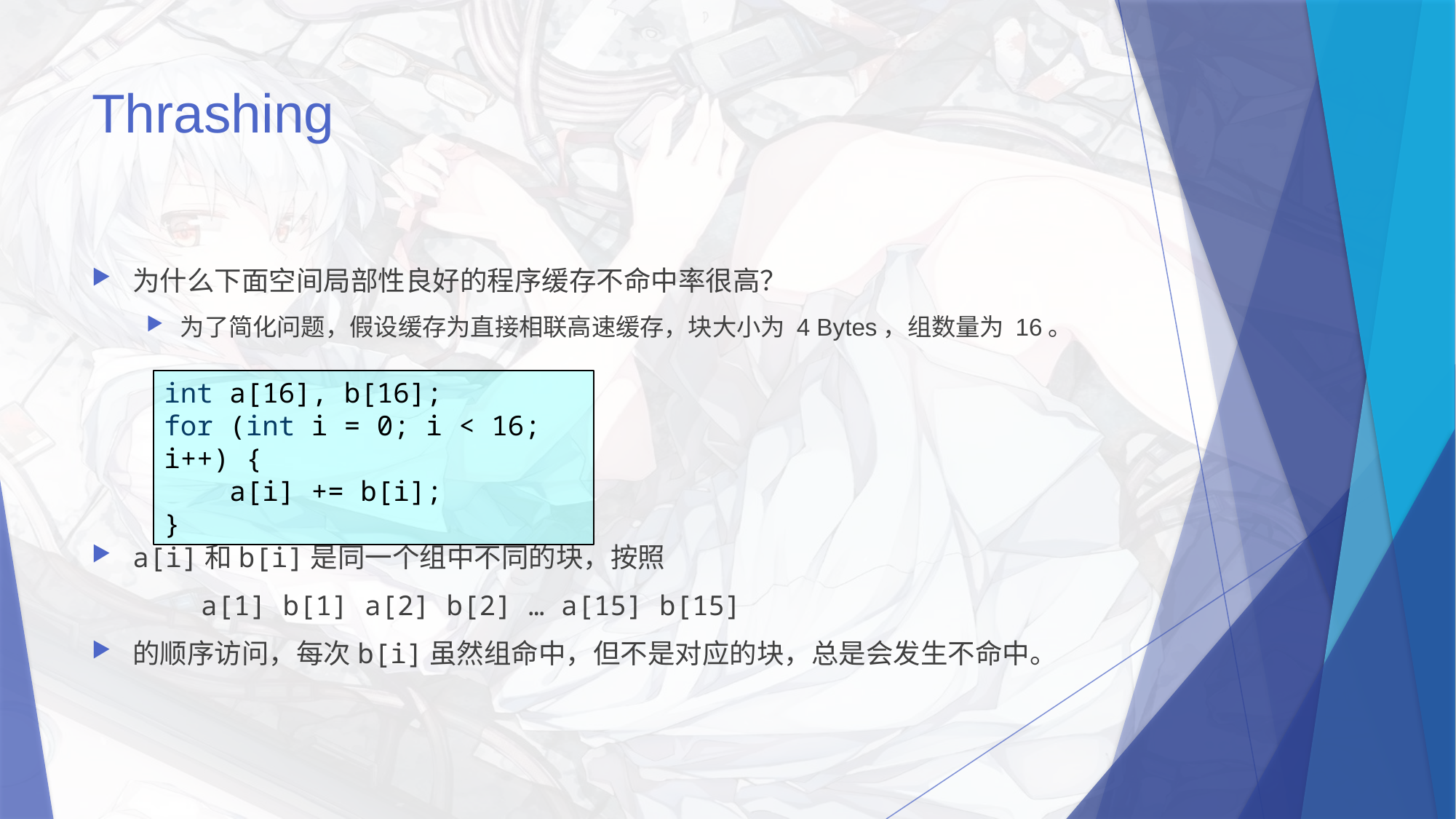

# Thrashing
为什么下面空间局部性良好的程序缓存不命中率很高？
为了简化问题，假设缓存为直接相联高速缓存，块大小为 4 Bytes，组数量为 16。

a[i]和b[i]是同一个组中不同的块，按照
	a[1] b[1] a[2] b[2] … a[15] b[15]
的顺序访问，每次b[i]虽然组命中，但不是对应的块，总是会发生不命中。
int a[16], b[16];
for (int i = 0; i < 16; i++) {
    a[i] += b[i];
}